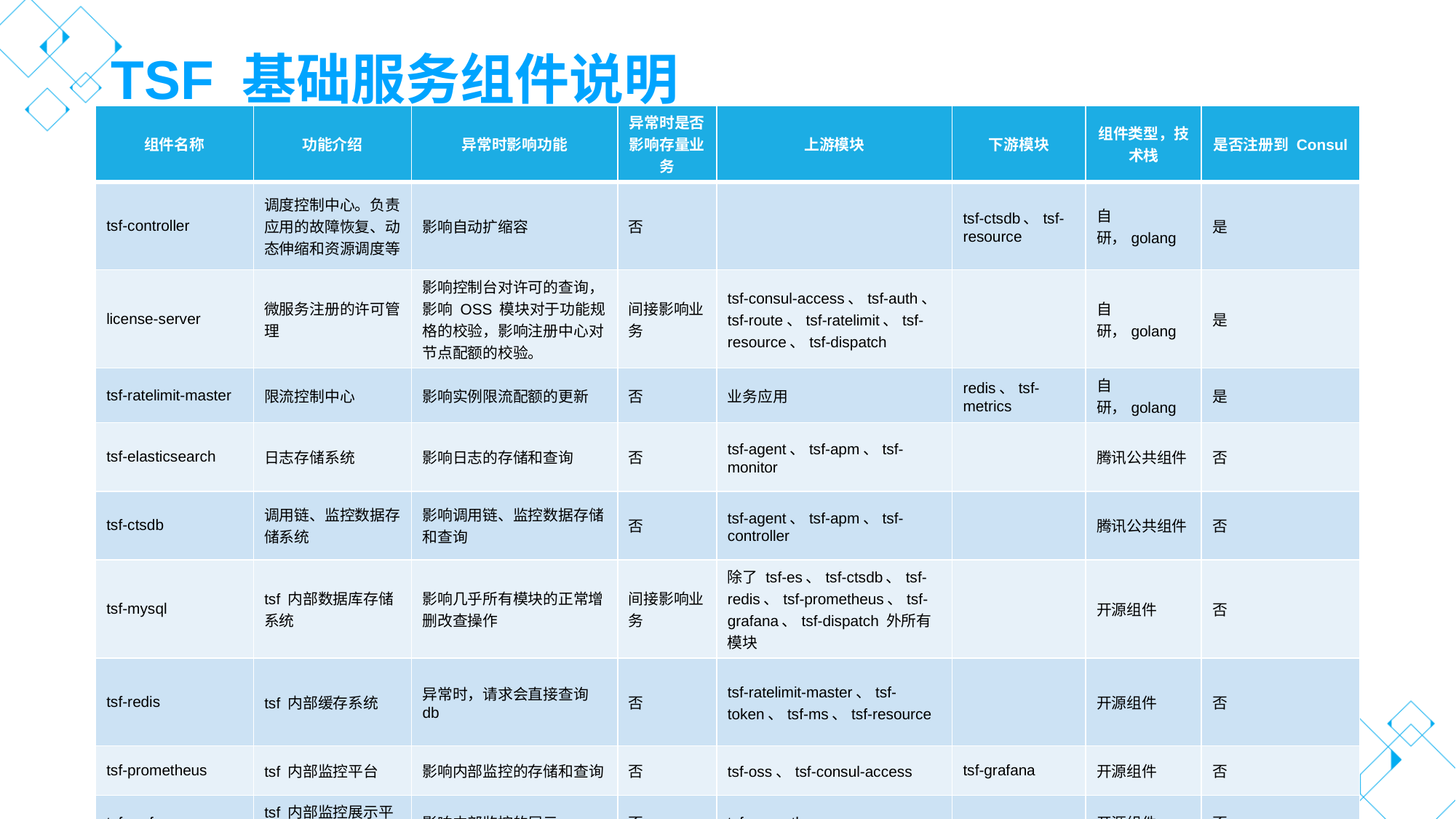

# TSF 基础服务组件说明
| 组件名称 | 功能介绍 | 异常时影响功能 | 异常时是否影响存量业务 | 上游模块 | 下游模块 | 组件类型，技术栈 | 是否注册到 Consul |
| --- | --- | --- | --- | --- | --- | --- | --- |
| tsf-controller | 调度控制中心。负责应用的故障恢复、动态伸缩和资源调度等 | 影响自动扩缩容 | 否 |  | tsf-ctsdb、tsf-resource | 自研，golang | 是 |
| license-server | 微服务注册的许可管理 | 影响控制台对许可的查询，影响 OSS 模块对于功能规格的校验，影响注册中心对节点配额的校验。 | 间接影响业务 | tsf-consul-access、tsf-auth、tsf-route、tsf-ratelimit、tsf-resource、tsf-dispatch |  | 自研，golang | 是 |
| tsf-ratelimit-master | 限流控制中心 | 影响实例限流配额的更新 | 否 | 业务应用 | redis、tsf-metrics | 自研，golang | 是 |
| tsf-elasticsearch | 日志存储系统 | 影响日志的存储和查询 | 否 | tsf-agent、tsf-apm、tsf-monitor |  | 腾讯公共组件 | 否 |
| tsf-ctsdb | 调用链、监控数据存储系统 | 影响调用链、监控数据存储和查询 | 否 | tsf-agent、tsf-apm、tsf-controller |  | 腾讯公共组件 | 否 |
| tsf-mysql | tsf 内部数据库存储系统 | 影响几乎所有模块的正常增删改查操作 | 间接影响业务 | 除了 tsf-es、tsf-ctsdb、tsf-redis、tsf-prometheus、tsf-grafana、tsf-dispatch 外所有模块 |  | 开源组件 | 否 |
| tsf-redis | tsf 内部缓存系统 | 异常时，请求会直接查询 db | 否 | tsf-ratelimit-master、tsf-token、tsf-ms、tsf-resource |  | 开源组件 | 否 |
| tsf-prometheus | tsf 内部监控平台 | 影响内部监控的存储和查询 | 否 | tsf-oss、tsf-consul-access | tsf-grafana | 开源组件 | 否 |
| tsf-grafana | tsf 内部监控展示平台 | 影响内部监控的展示 | 否 | tsf-prometheus |  | 开源组件 | 否 |